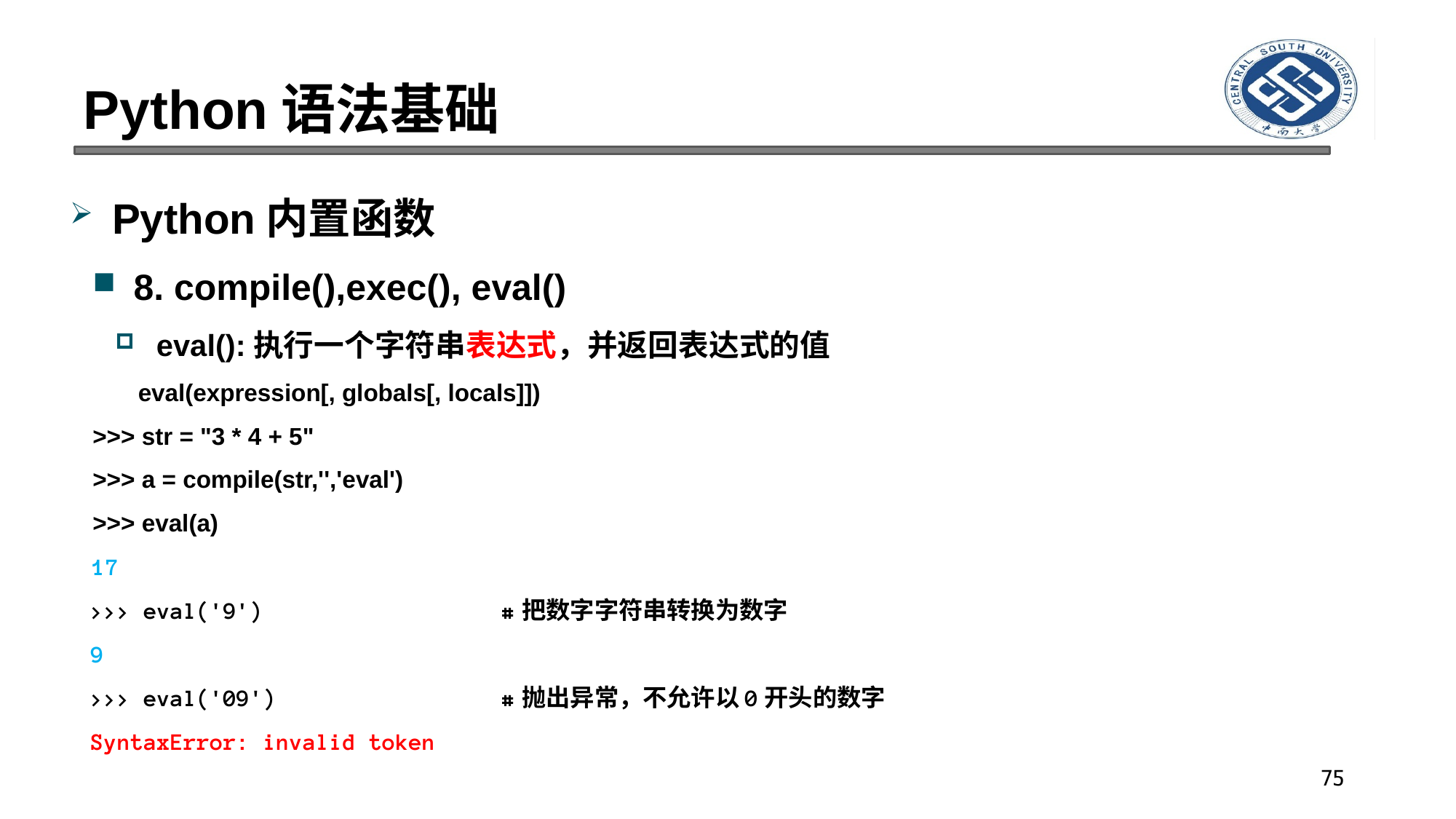

# Python语法基础
Python内置函数
8. compile(),exec(), eval()
eval():执行一个字符串表达式，并返回表达式的值
eval(expression[, globals[, locals]])
>>> str = "3 * 4 + 5"
>>> a = compile(str,'','eval')
>>> eval(a)
17
>>> eval('9')                  #把数字字符串转换为数字
9
>>> eval('09')                 #抛出异常，不允许以0开头的数字
SyntaxError: invalid token

75